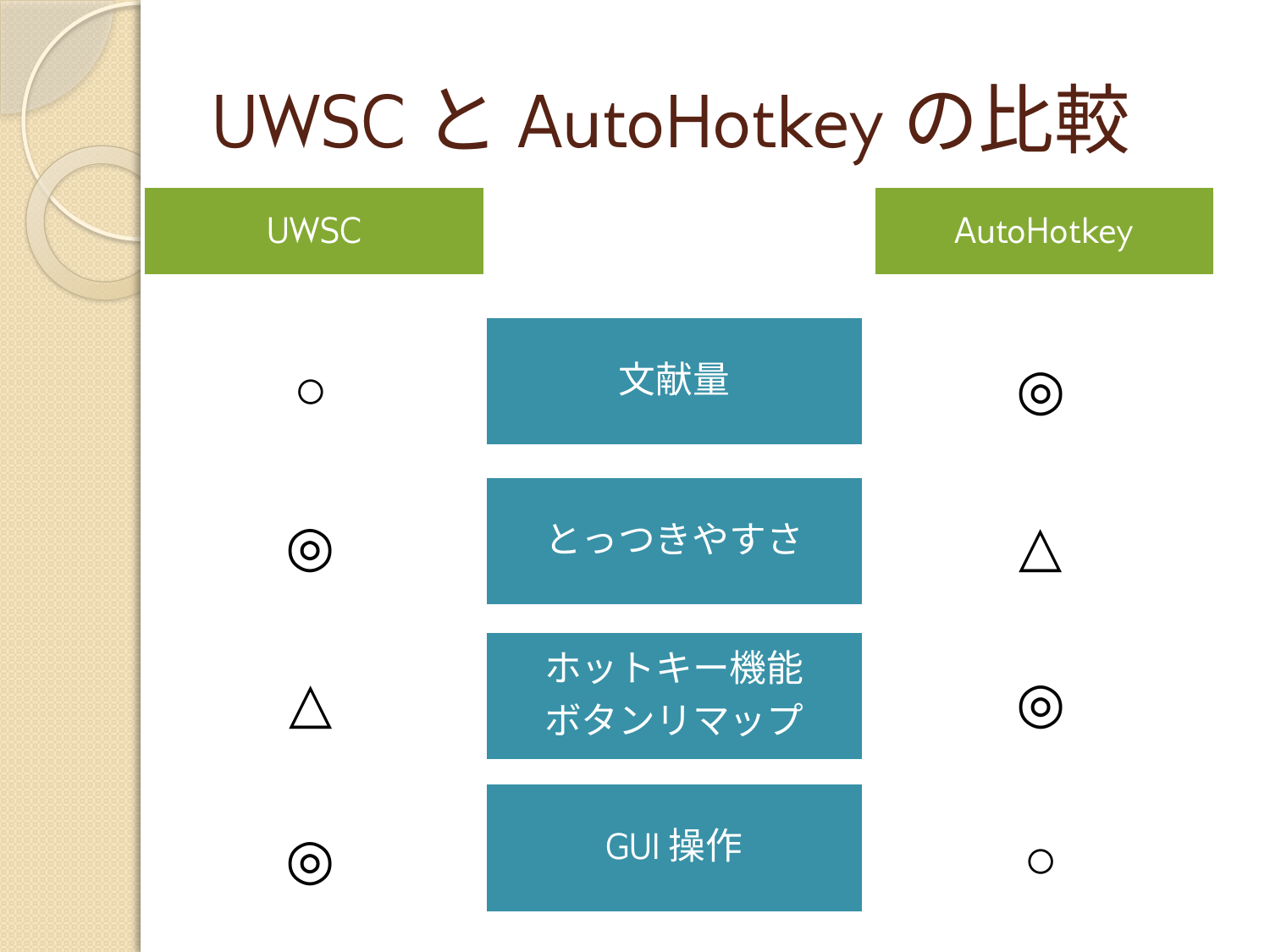

# UWSCとAutoHotkeyの比較
UWSC
AutoHotkey
文献量
とっつきやすさ
ホットキー機能
ボタンリマップ
GUI操作
○

◎

△

◎
◎

△

◎

○